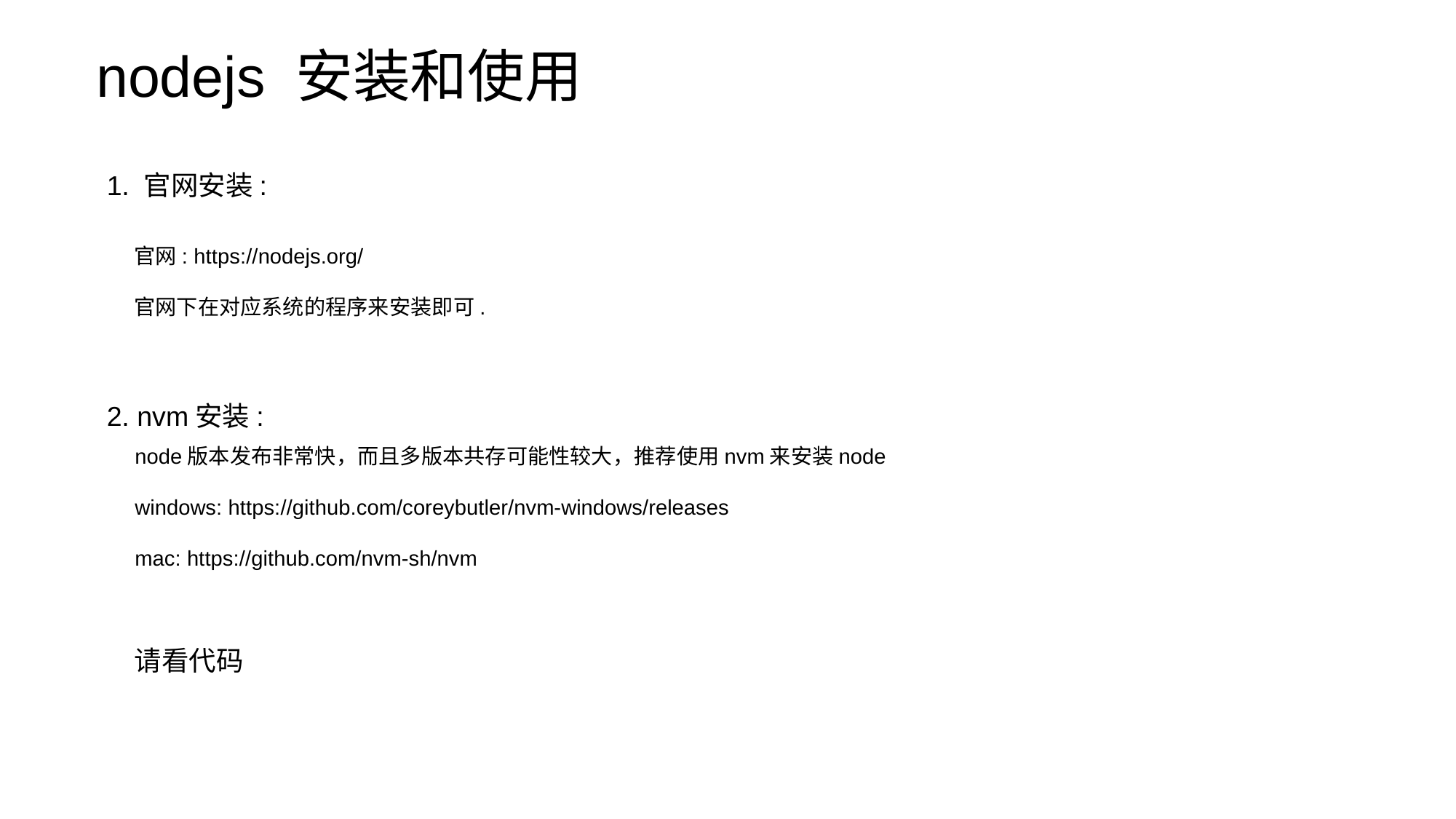

nodejs 安装和使用
1. 官网安装:
官网: https://nodejs.org/

官网下在对应系统的程序来安装即可.
2. nvm安装:
node版本发布非常快，而且多版本共存可能性较大，推荐使用nvm来安装node

windows: https://github.com/coreybutler/nvm-windows/releases

mac: https://github.com/nvm-sh/nvm
请看代码